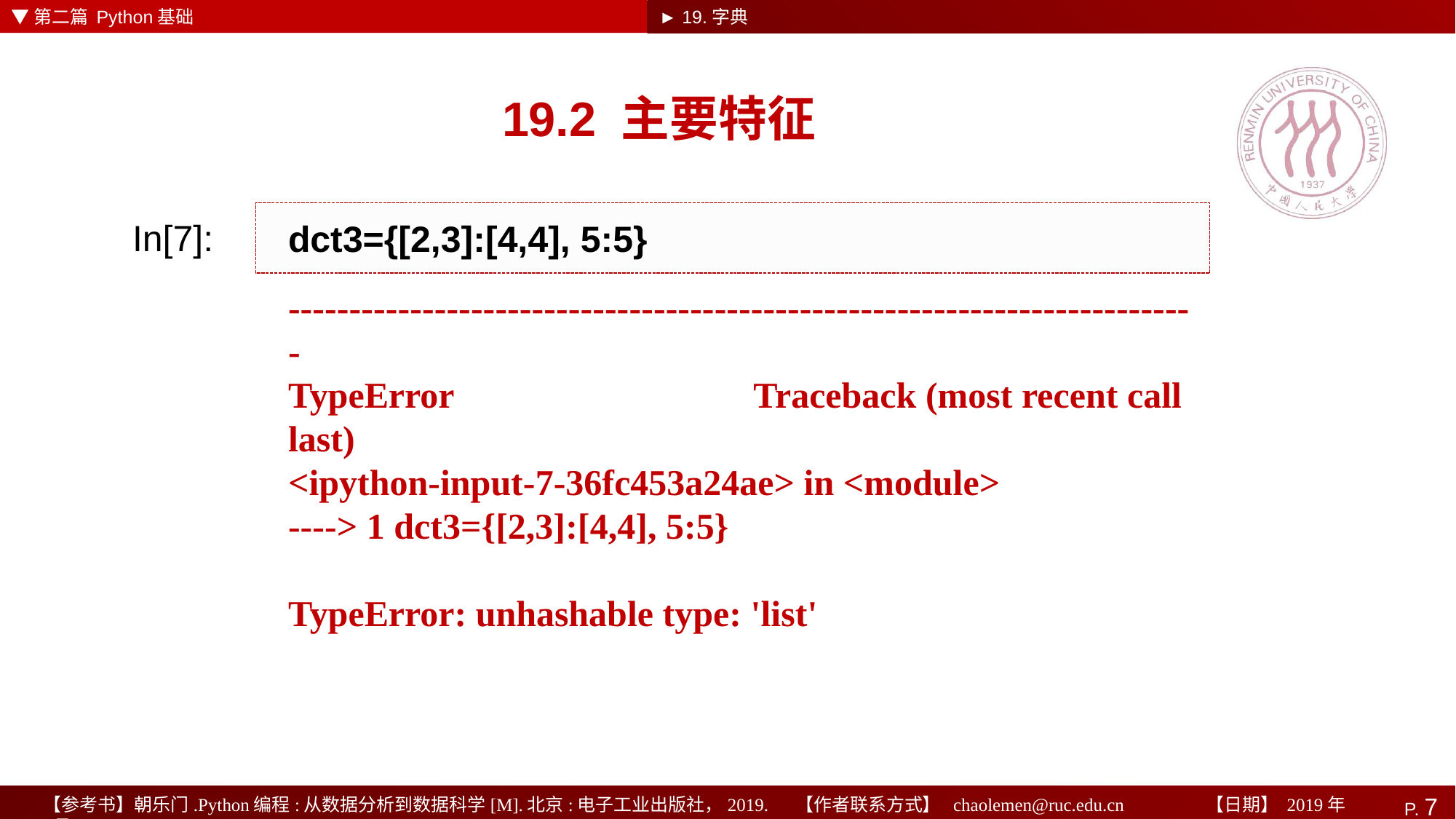

▼第二篇 Python基础
► 19.字典
# 19.2 主要特征
dct3={[2,3]:[4,4], 5:5}
In[7]:
---------------------------------------------------------------------------
TypeError                                 Traceback (most recent call last)
<ipython-input-7-36fc453a24ae> in <module>
----> 1 dct3={[2,3]:[4,4], 5:5}

TypeError: unhashable type: 'list'